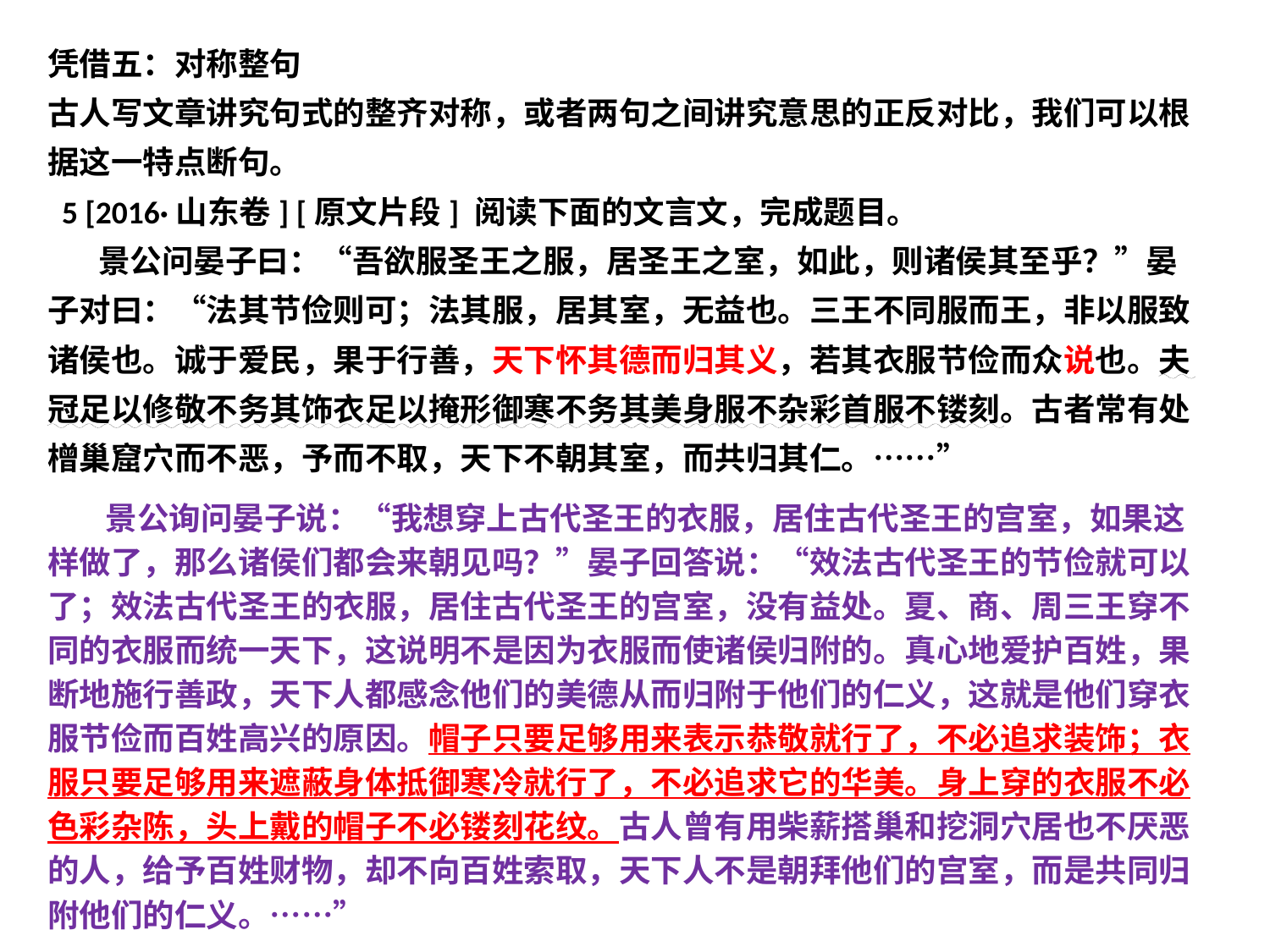

凭借五：对称整句
古人写文章讲究句式的整齐对称，或者两句之间讲究意思的正反对比，我们可以根据这一特点断句。
  5 [2016·山东卷] [原文片段] 阅读下面的文言文，完成题目。
      景公问晏子曰：“吾欲服圣王之服，居圣王之室，如此，则诸侯其至乎？”晏子对曰：“法其节俭则可；法其服，居其室，无益也。三王不同服而王，非以服致诸侯也。诚于爱民，果于行善，天下怀其德而归其义，若其衣服节俭而众说也。夫冠足以修敬不务其饰衣足以掩形御寒不务其美身服不杂彩首服不镂刻。古者常有处橧巢窟穴而不恶，予而不取，天下不朝其室，而共归其仁。……”

       景公询问晏子说：“我想穿上古代圣王的衣服，居住古代圣王的宫室，如果这样做了，那么诸侯们都会来朝见吗？”晏子回答说：“效法古代圣王的节俭就可以了；效法古代圣王的衣服，居住古代圣王的宫室，没有益处。夏、商、周三王穿不同的衣服而统一天下，这说明不是因为衣服而使诸侯归附的。真心地爱护百姓，果断地施行善政，天下人都感念他们的美德从而归附于他们的仁义，这就是他们穿衣服节俭而百姓高兴的原因。帽子只要足够用来表示恭敬就行了，不必追求装饰；衣服只要足够用来遮蔽身体抵御寒冷就行了，不必追求它的华美。身上穿的衣服不必色彩杂陈，头上戴的帽子不必镂刻花纹。古人曾有用柴薪搭巢和挖洞穴居也不厌恶的人，给予百姓财物，却不向百姓索取，天下人不是朝拜他们的宫室，而是共同归附他们的仁义。……”